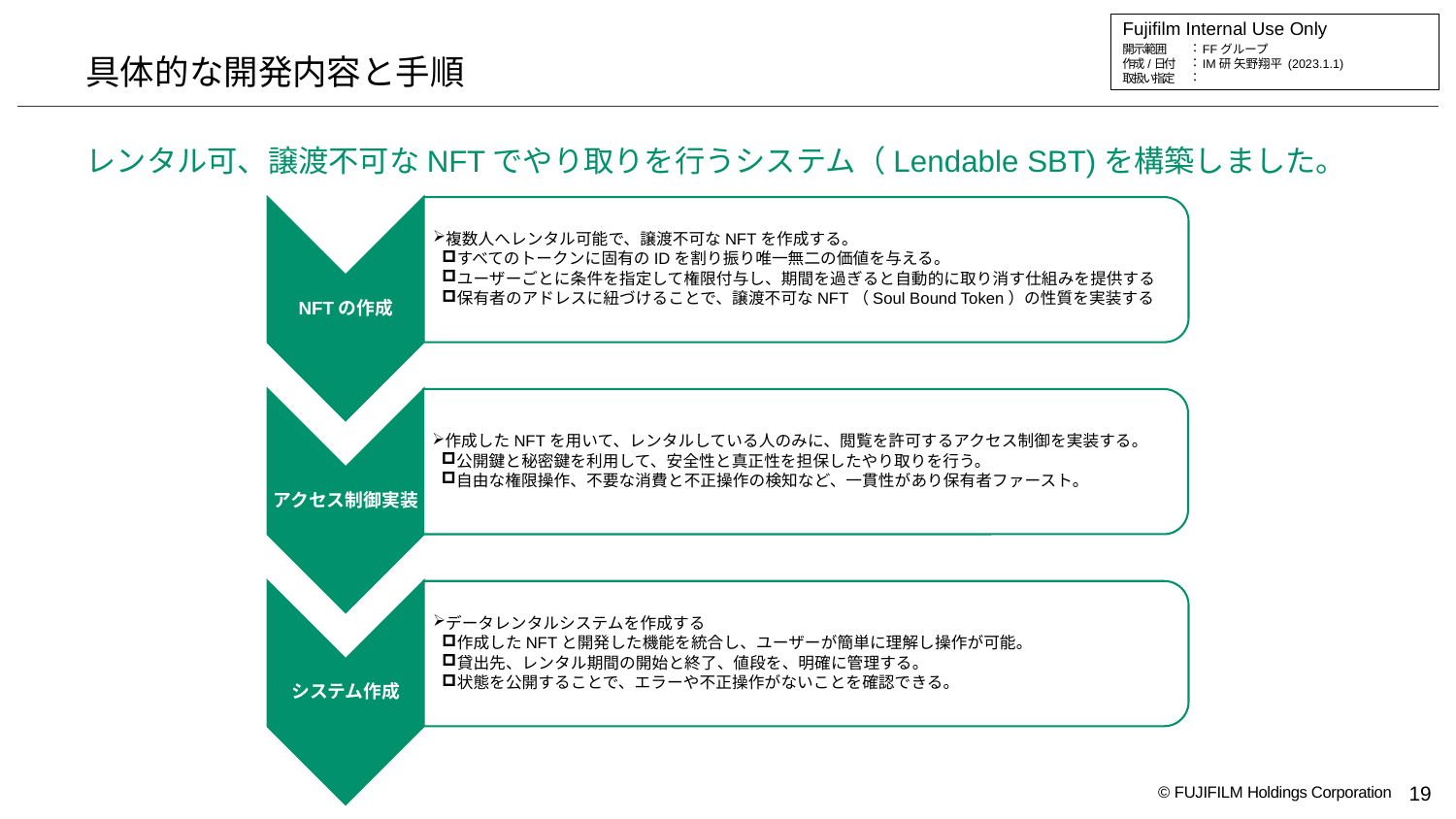

# 具体的な開発内容と手順
レンタル可、譲渡不可なNFTでやり取りを行うシステム（Lendable SBT)を構築しました。
NFTの作成
複数人へレンタル可能で、譲渡不可なNFTを作成する。
すべてのトークンに固有のIDを割り振り唯一無二の価値を与える。
ユーザーごとに条件を指定して権限付与し、期間を過ぎると自動的に取り消す仕組みを提供する
保有者のアドレスに紐づけることで、譲渡不可なNFT（Soul Bound Token）の性質を実装する
アクセス制御実装
作成したNFTを用いて、レンタルしている人のみに、閲覧を許可するアクセス制御を実装する。
公開鍵と秘密鍵を利用して、安全性と真正性を担保したやり取りを行う。
自由な権限操作、不要な消費と不正操作の検知など、一貫性があり保有者ファースト。
システム作成
データレンタルシステムを作成する
作成したNFTと開発した機能を統合し、ユーザーが簡単に理解し操作が可能。
貸出先、レンタル期間の開始と終了、値段を、明確に管理する。
状態を公開することで、エラーや不正操作がないことを確認できる。
19